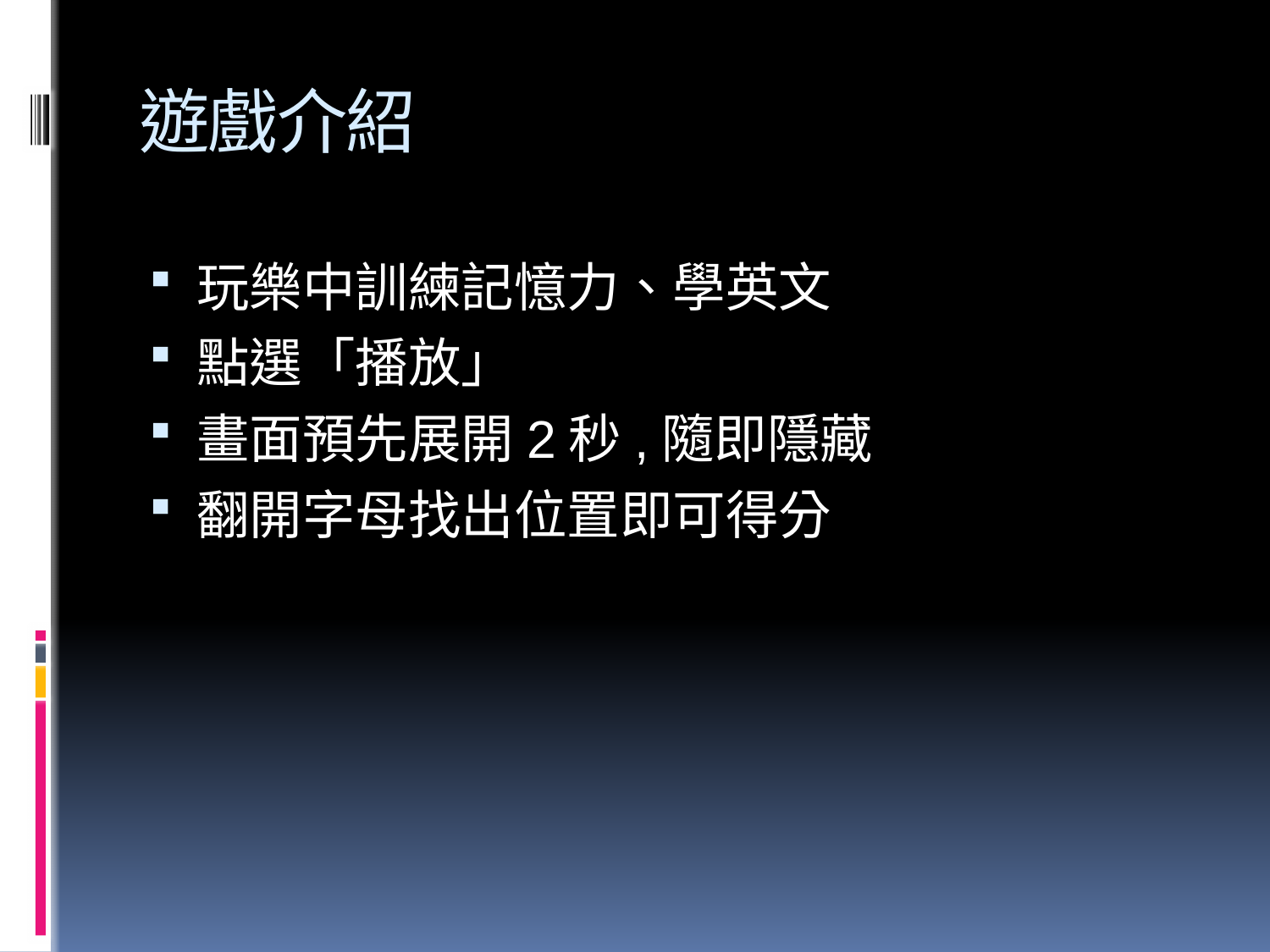

# 遊戲介紹
玩樂中訓練記憶力、學英文
點選「播放」
畫面預先展開2秒,隨即隱藏
翻開字母找出位置即可得分